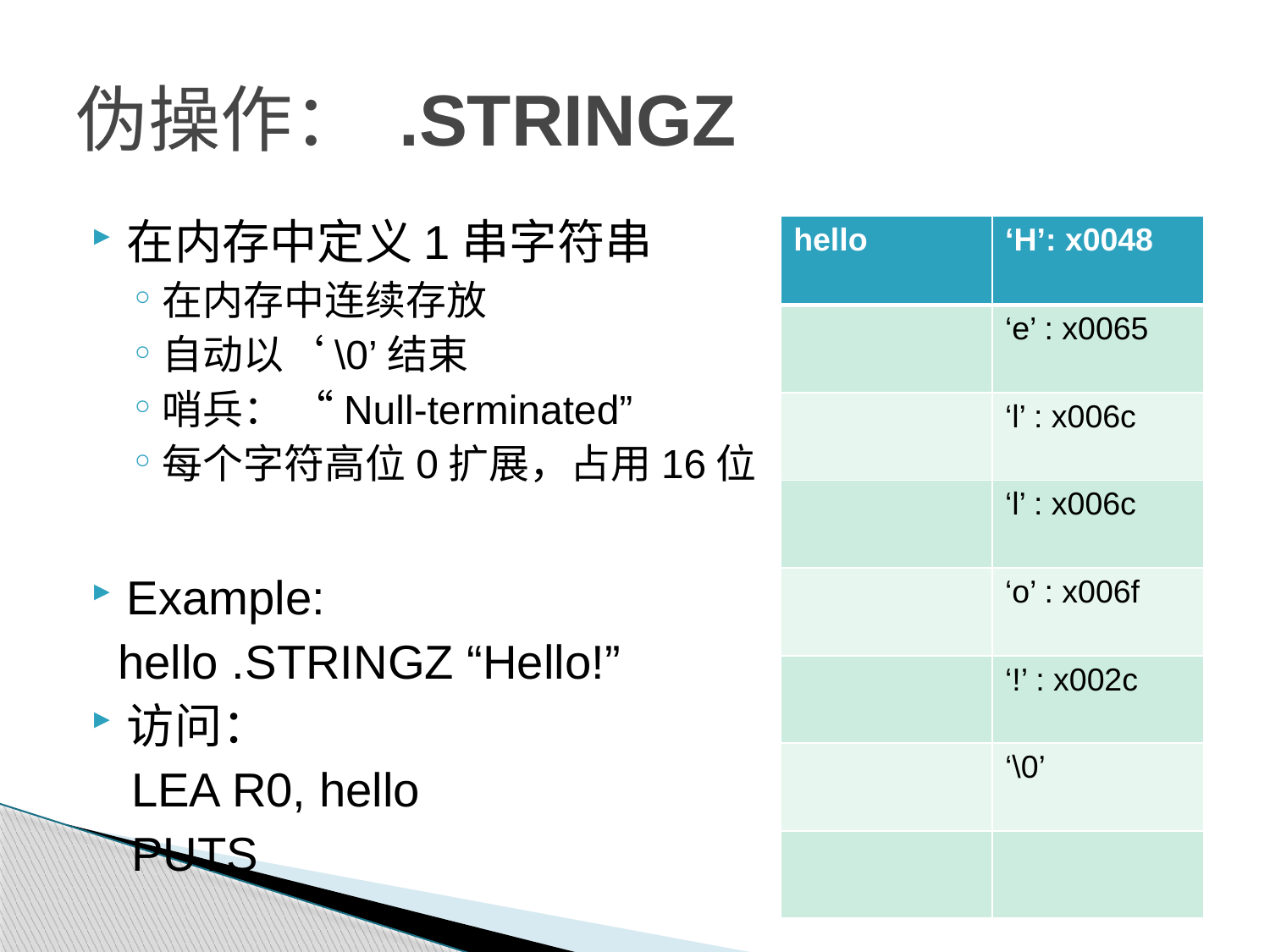

# 伪操作： .STRINGZ
在内存中定义1串字符串
在内存中连续存放
自动以‘\0’结束
哨兵： “Null-terminated”
每个字符高位0扩展，占用16位

Example:
  hello .STRINGZ “Hello!”
访问：
   LEA R0, hello
   PUTS
| hello | ‘H’: x0048 |
| --- | --- |
|  | ‘e’ : x0065 |
|  | ‘l’ : x006c |
|  | ‘l’ : x006c |
|  | ‘o’ : x006f |
|  | ‘!’ : x002c |
|  | ‘\0’ |
|  |  |